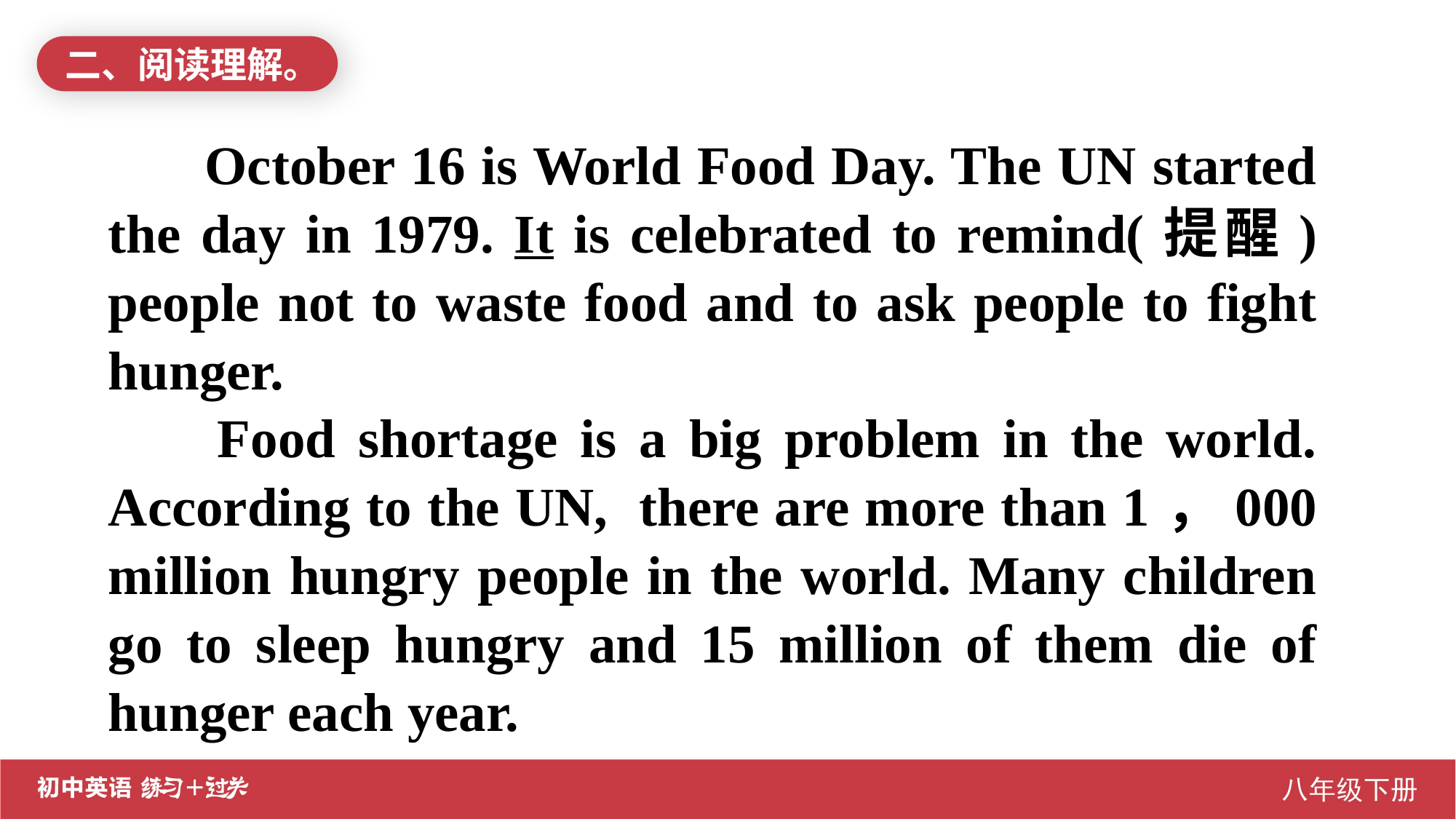

二、阅读理解。
      October 16 is World Food Day. The UN started the day in 1979. It is celebrated to remind(提醒) people not to waste food and to ask people to fight hunger.
	Food shortage is a big problem in the world. According to the UN,  there are more than 1，000 million hungry people in the world. Many children go to sleep hungry and 15 million of them die of hunger each year.